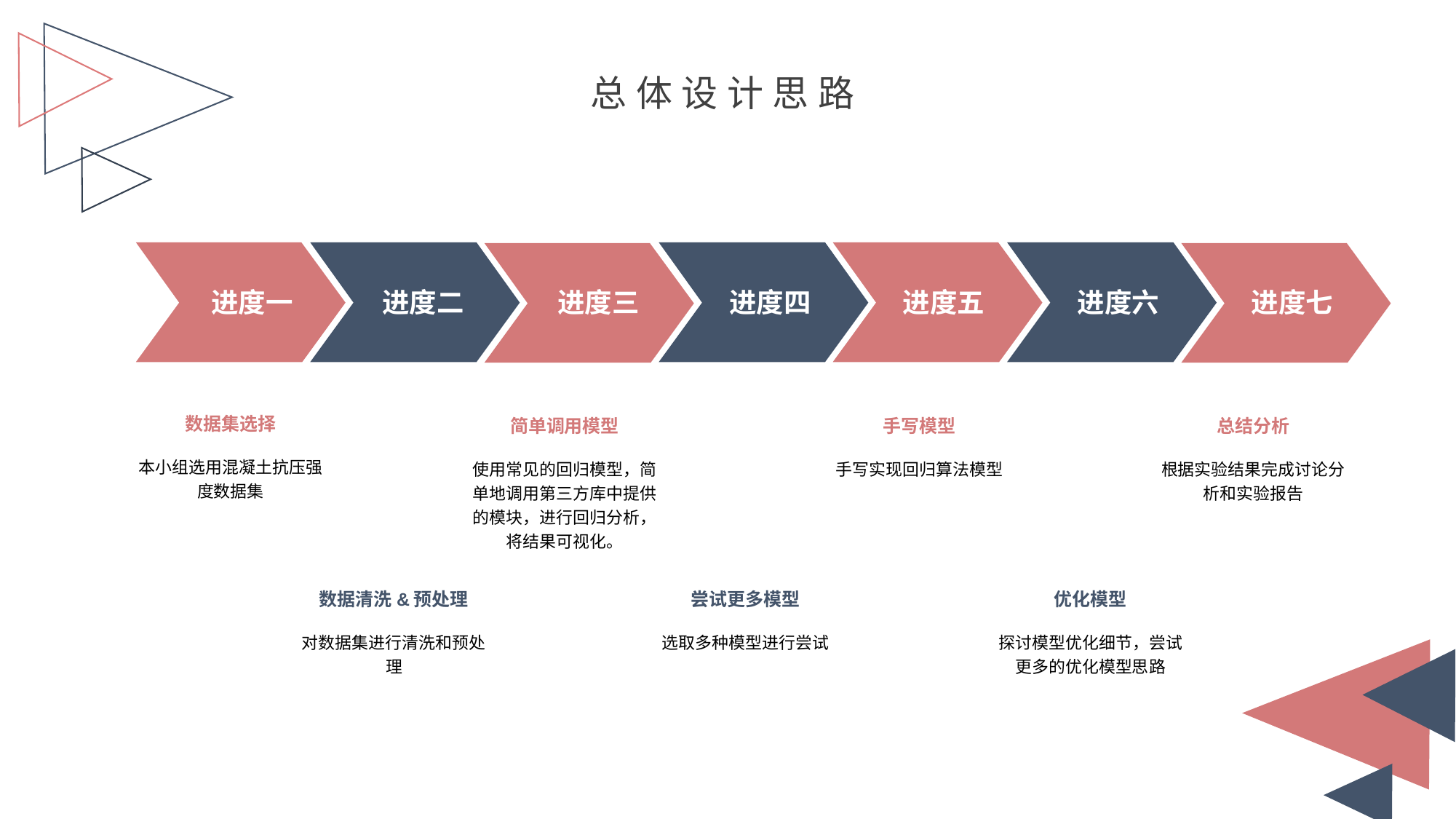

总体设计思路

进度一
进度二
进度三
进度四
进度五
进度六
进度七
数据集选择
本小组选用混凝土抗压强度数据集
简单调用模型
使用常见的回归模型，简单地调用第三方库中提供的模块，进行回归分析，将结果可视化。
手写模型
手写实现回归算法模型
总结分析
根据实验结果完成讨论分析和实验报告
数据清洗&预处理
对数据集进行清洗和预处理
优化模型
探讨模型优化细节，尝试更多的优化模型思路
尝试更多模型
选取多种模型进行尝试